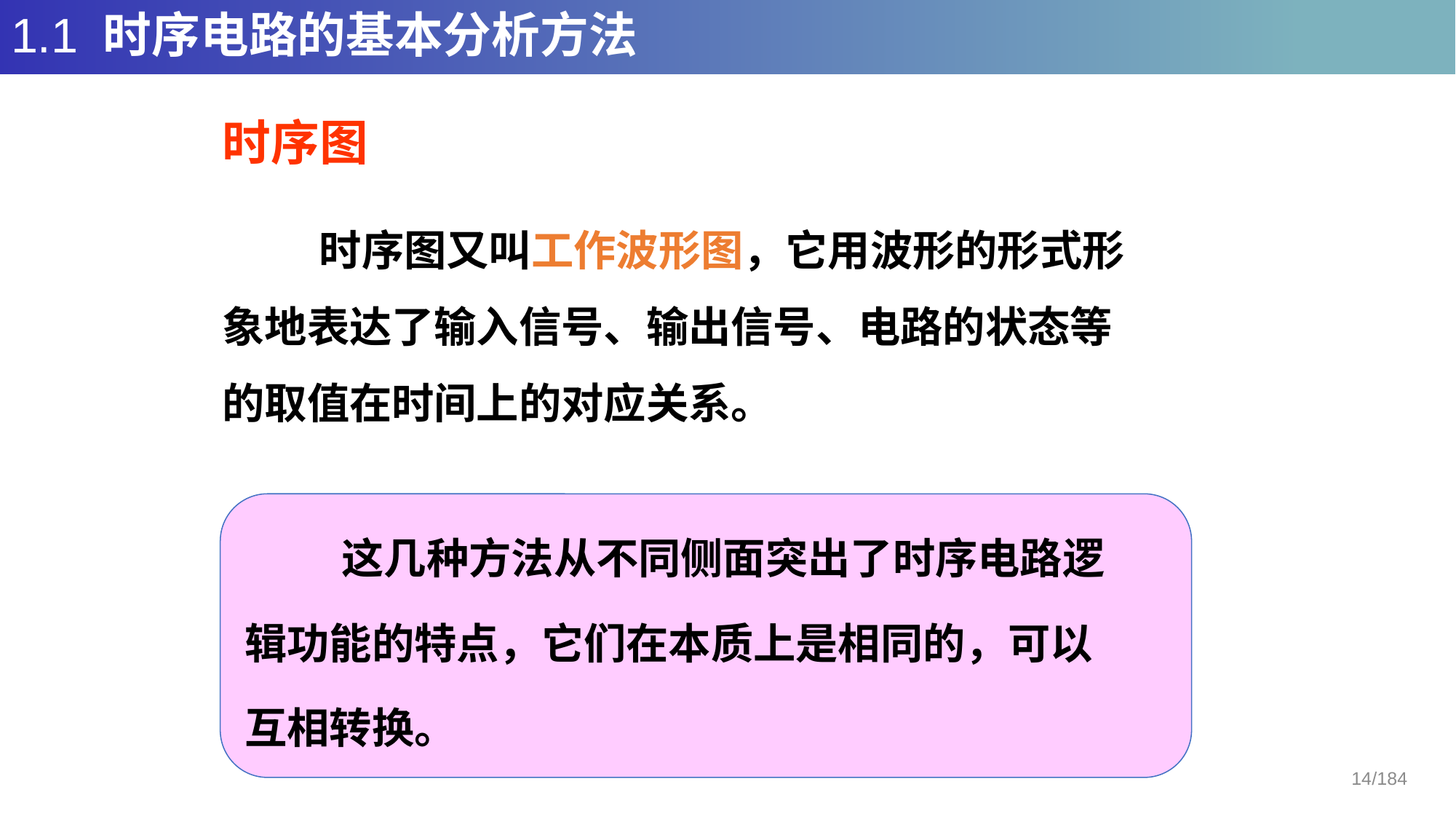

# 1.1 时序电路的基本分析方法
时序图
         时序图又叫工作波形图，它用波形的形式形象地表达了输入信号、输出信号、电路的状态等的取值在时间上的对应关系。
         这几种方法从不同侧面突出了时序电路逻
辑功能的特点，它们在本质上是相同的，可以
互相转换。
14/184